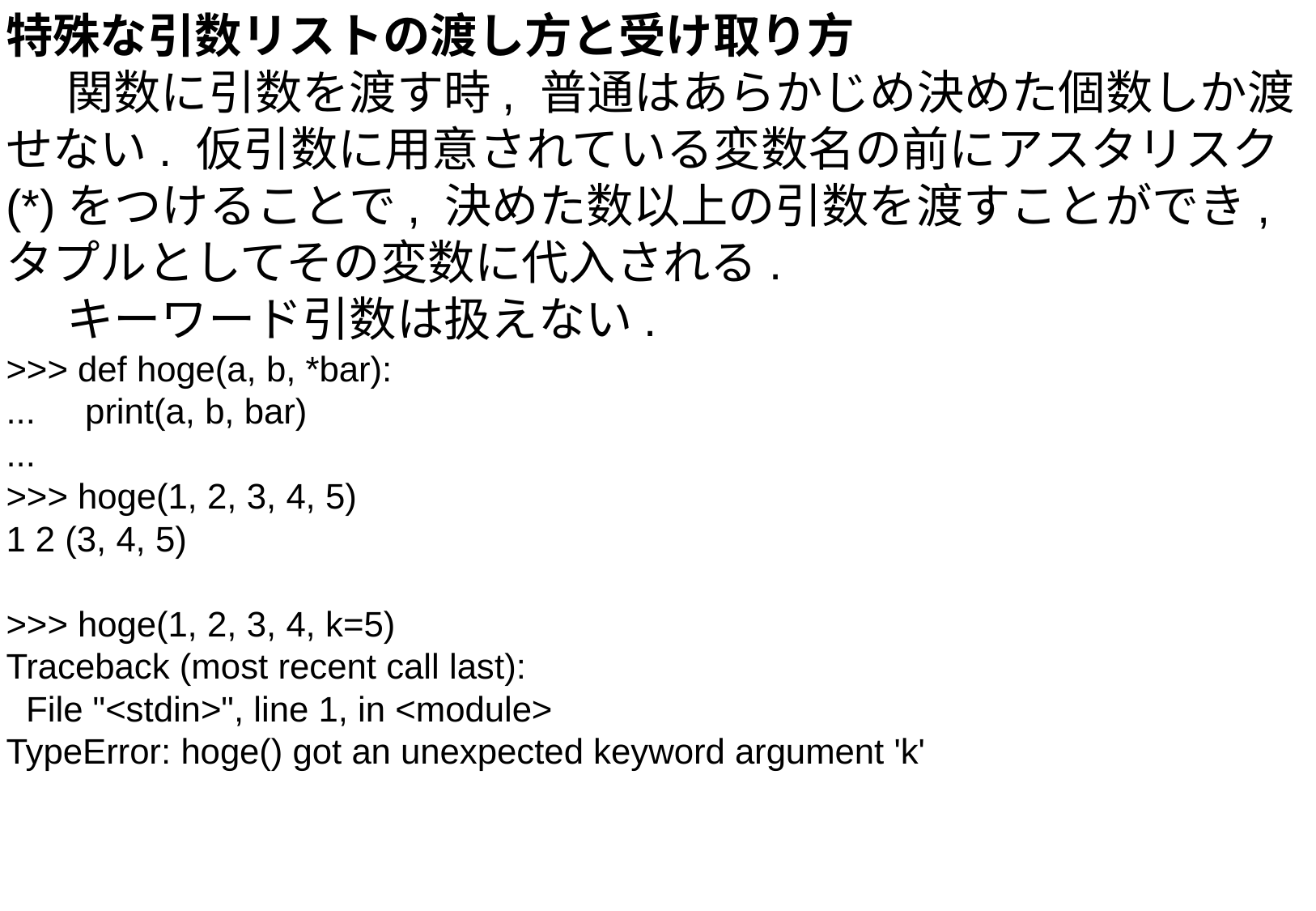

特殊な引数リストの渡し方と受け取り方
関数に引数を渡す時, 普通はあらかじめ決めた個数しか渡せない. 仮引数に用意されている変数名の前にアスタリスク(*)をつけることで, 決めた数以上の引数を渡すことができ, タプルとしてその変数に代入される.
キーワード引数は扱えない.
>>> def hoge(a, b, *bar):
...     print(a, b, bar)
...
>>> hoge(1, 2, 3, 4, 5)
1 2 (3, 4, 5)

>>> hoge(1, 2, 3, 4, k=5)
Traceback (most recent call last):
  File "<stdin>", line 1, in <module>
TypeError: hoge() got an unexpected keyword argument 'k'